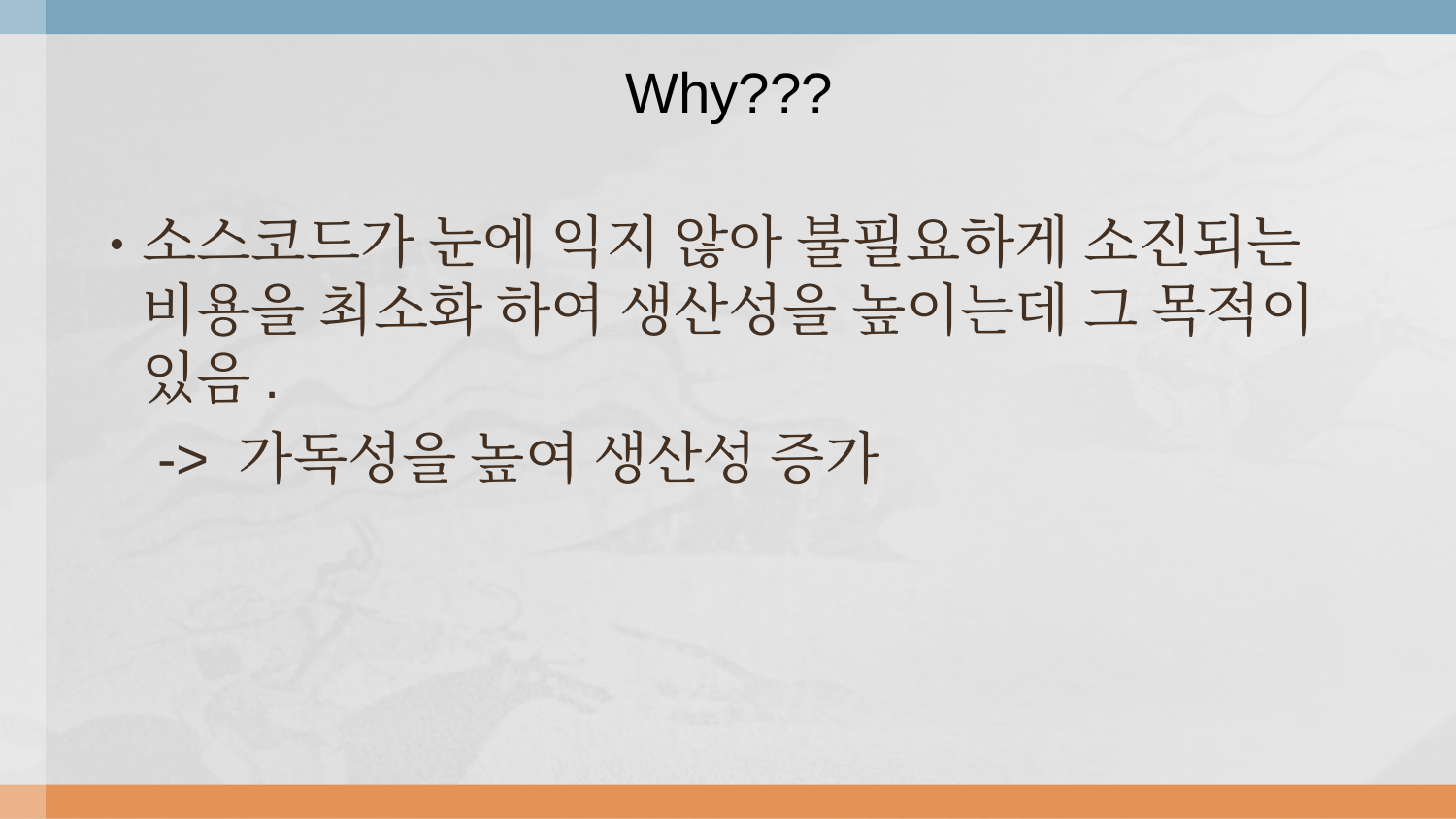

# Why???
소스코드가 눈에 익지 않아 불필요하게 소진되는 비용을 최소화 하여 생산성을 높이는데 그 목적이 있음.
   -> 가독성을 높여 생산성 증가